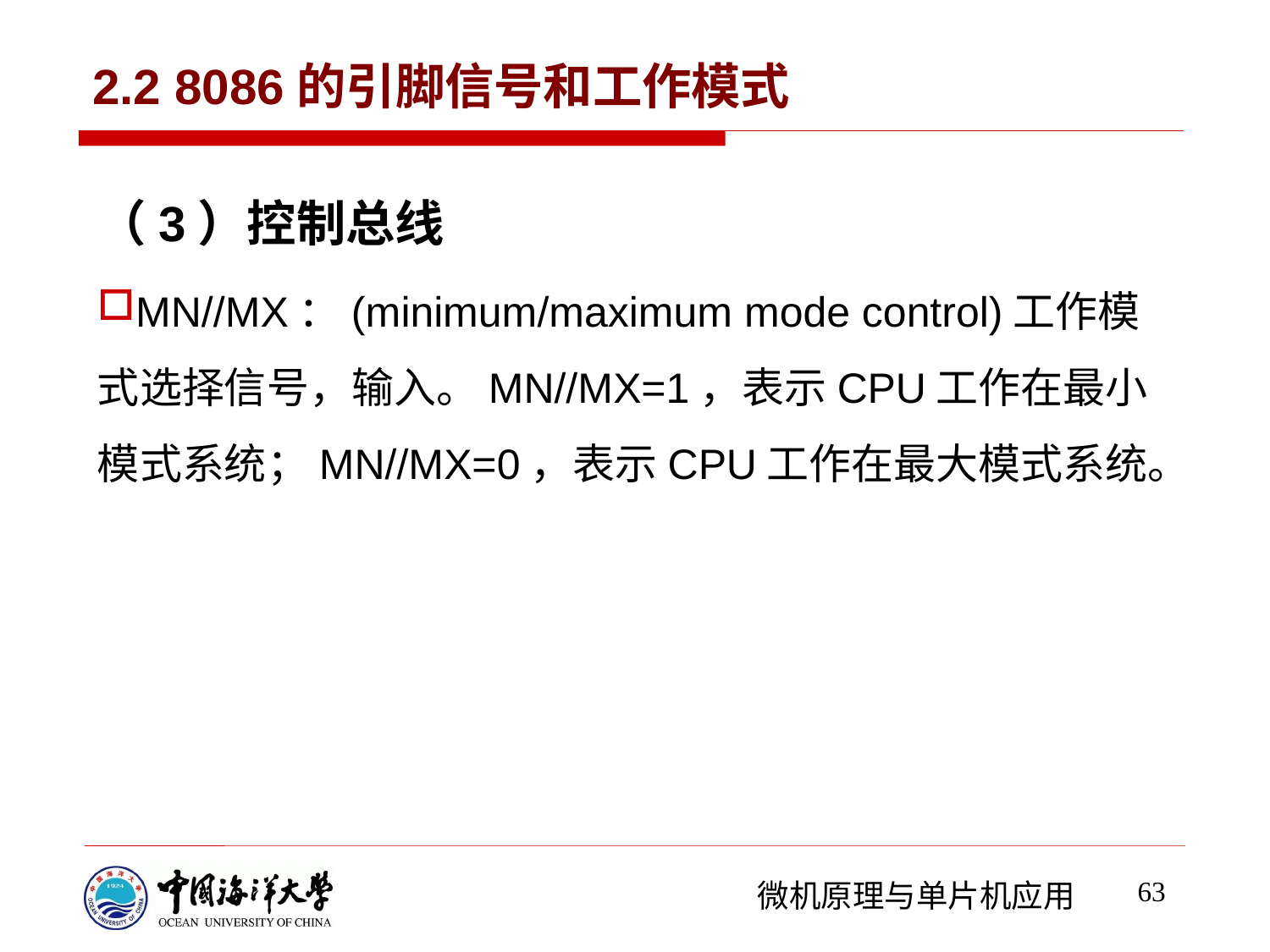

# 2.2 8086的引脚信号和工作模式
（3）控制总线
MN//MX：(minimum/maximum mode control)工作模式选择信号，输入。MN//MX=1，表示CPU工作在最小模式系统；MN//MX=0，表示CPU工作在最大模式系统。

63